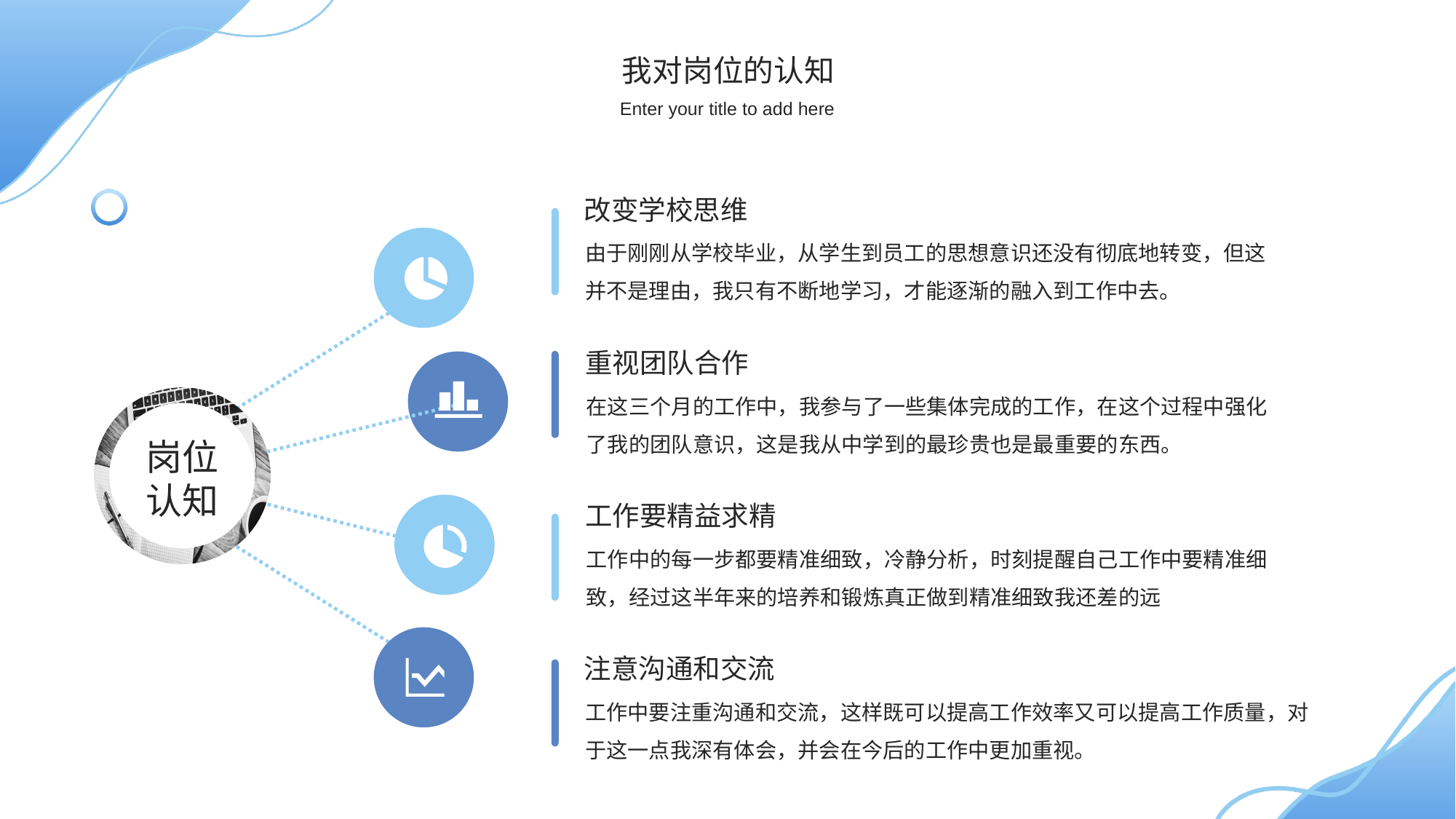

我对岗位的认知
Enter your title to add here
改变学校思维
由于刚刚从学校毕业，从学生到员工的思想意识还没有彻底地转变，但这并不是理由，我只有不断地学习，才能逐渐的融入到工作中去。

岗位
认知

重视团队合作
在这三个月的工作中，我参与了一些集体完成的工作，在这个过程中强化了我的团队意识，这是我从中学到的最珍贵也是最重要的东西。
工作要精益求精
工作中的每一步都要精准细致，冷静分析，时刻提醒自己工作中要精准细致，经过这半年来的培养和锻炼真正做到精准细致我还差的远
注意沟通和交流
工作中要注重沟通和交流，这样既可以提高工作效率又可以提高工作质量，对于这一点我深有体会，并会在今后的工作中更加重视。